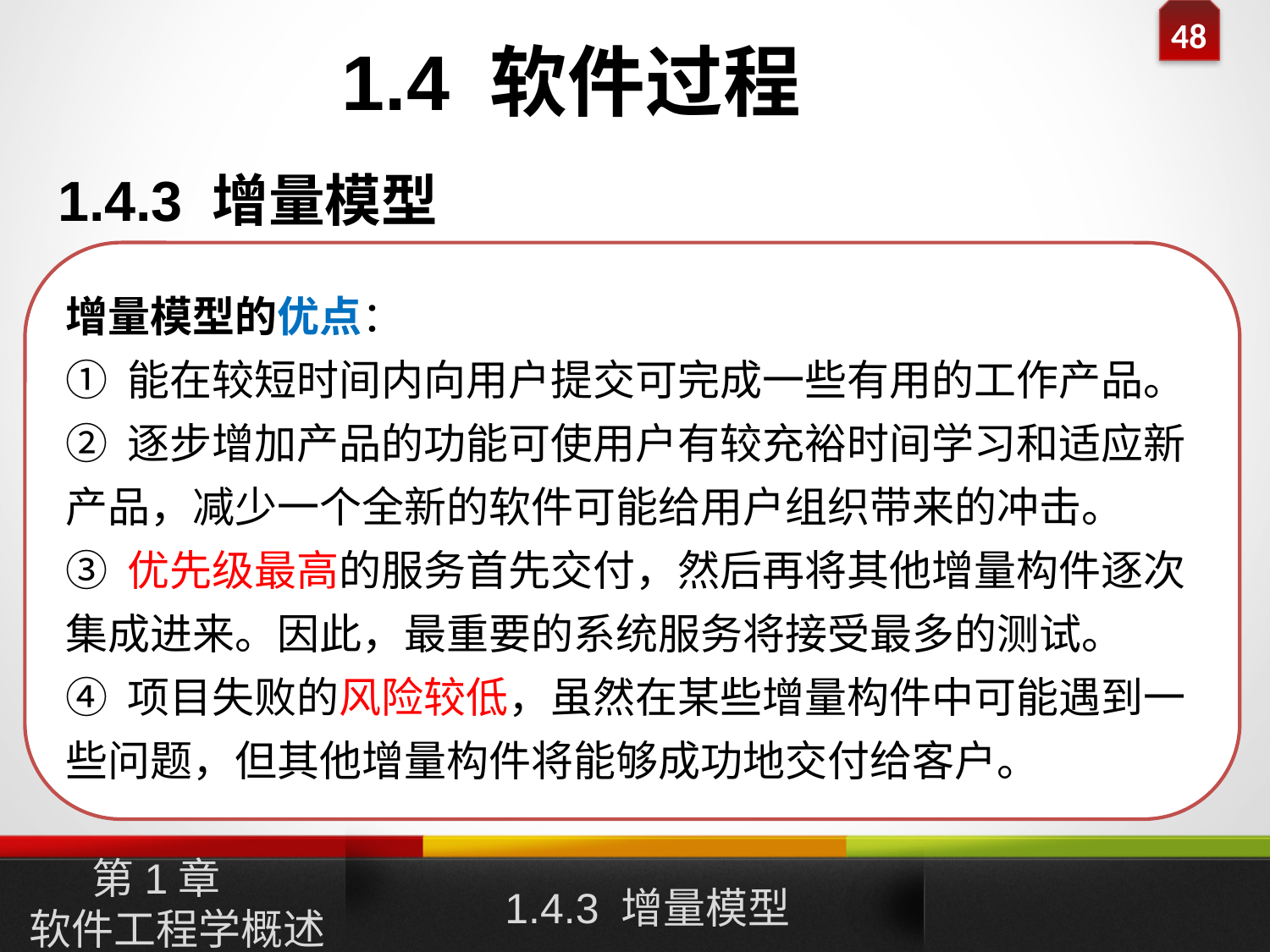

1.4 软件过程
1.4.3 增量模型
增量模型的优点：
① 能在较短时间内向用户提交可完成一些有用的工作产品。
② 逐步增加产品的功能可使用户有较充裕时间学习和适应新产品，减少一个全新的软件可能给用户组织带来的冲击。
③ 优先级最高的服务首先交付，然后再将其他增量构件逐次集成进来。因此，最重要的系统服务将接受最多的测试。
④ 项目失败的风险较低，虽然在某些增量构件中可能遇到一些问题，但其他增量构件将能够成功地交付给客户。
1.4.3 增量模型